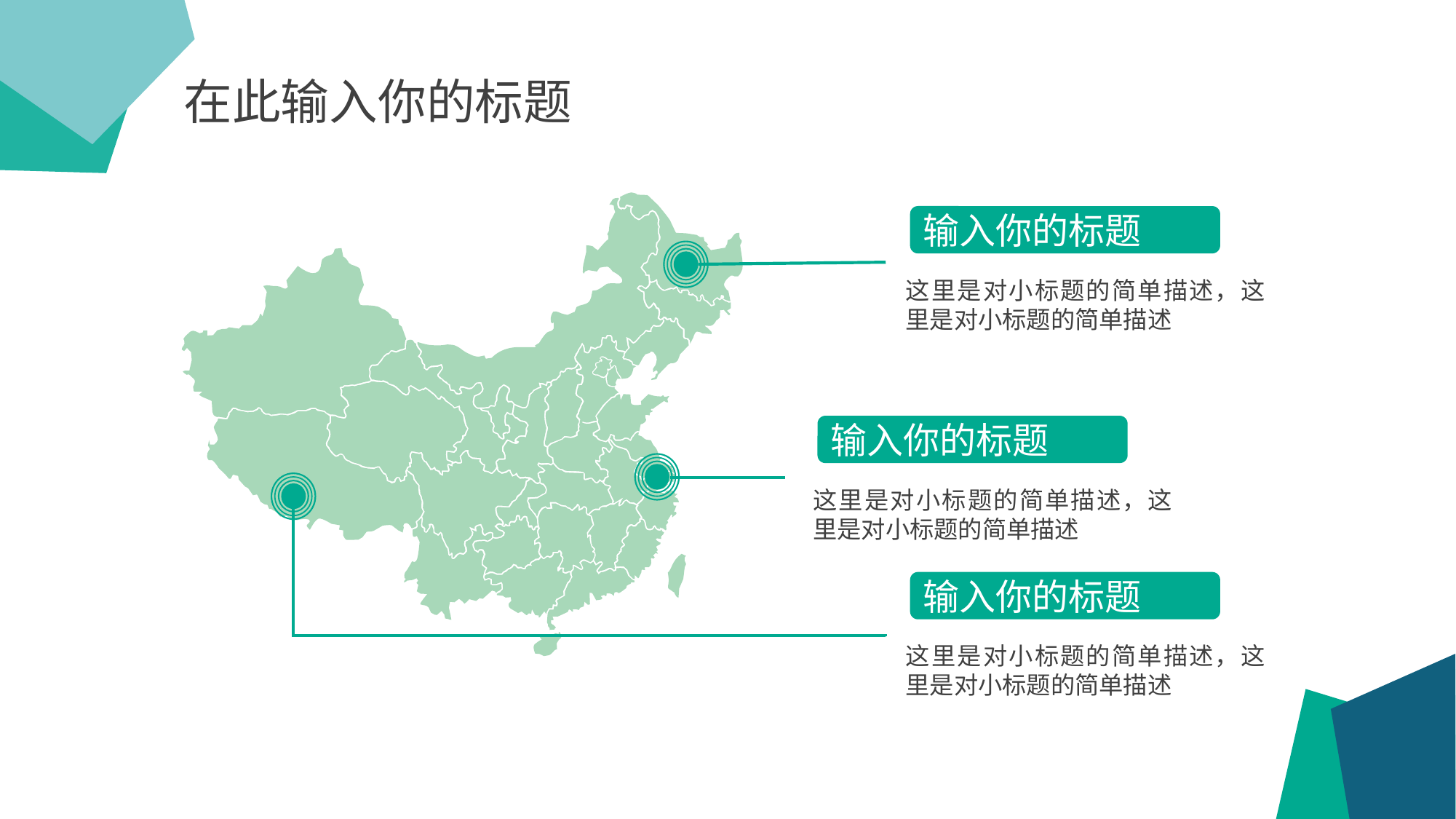

在此输入你的标题

输入你的标题

这里是对小标题的简单描述，这里是对小标题的简单描述
输入你的标题

这里是对小标题的简单描述，这里是对小标题的简单描述
输入你的标题
这里是对小标题的简单描述，这里是对小标题的简单描述